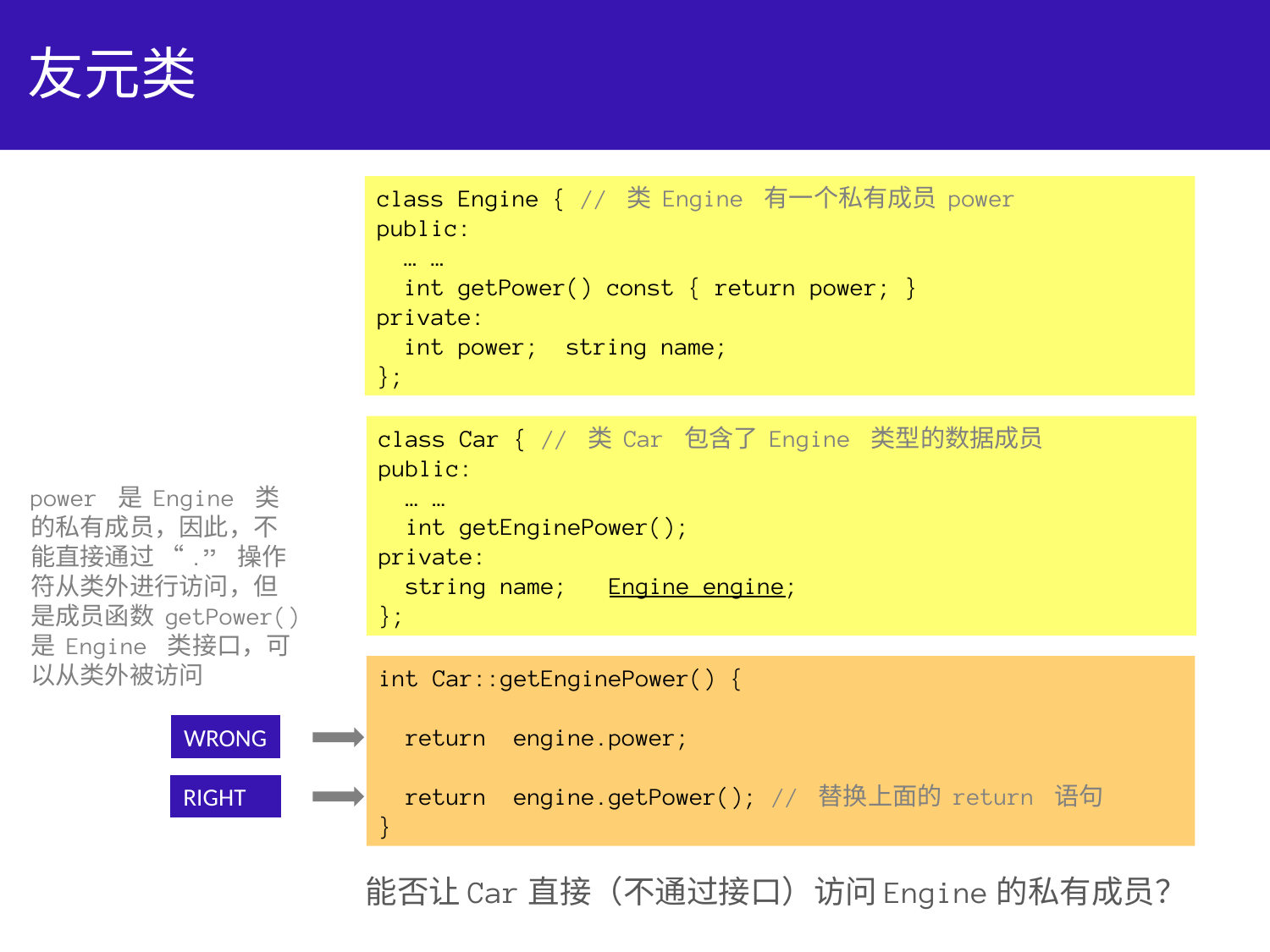

# 友元类
class Engine { // 类 Engine 有一个私有成员 power
public:
  … …
  int getPower() const { return power; }
private:
  int power;  string name;
};
class Car { // 类 Car 包含了 Engine 类型的数据成员
public:
  … …
  int getEnginePower();
private:
  string name;   Engine engine;
};
power 是 Engine 类
的私有成员，因此，不
能直接通过 “.” 操作
符从类外进行访问，但
是成员函数 getPower()
是 Engine 类接口，可
以从类外被访问
int Car::getEnginePower() {

  return  engine.power;

  return  engine.getPower(); // 替换上面的 return 语句
}
WRONG

RIGHT

能否让Car直接（不通过接口）访问Engine的私有成员？
20